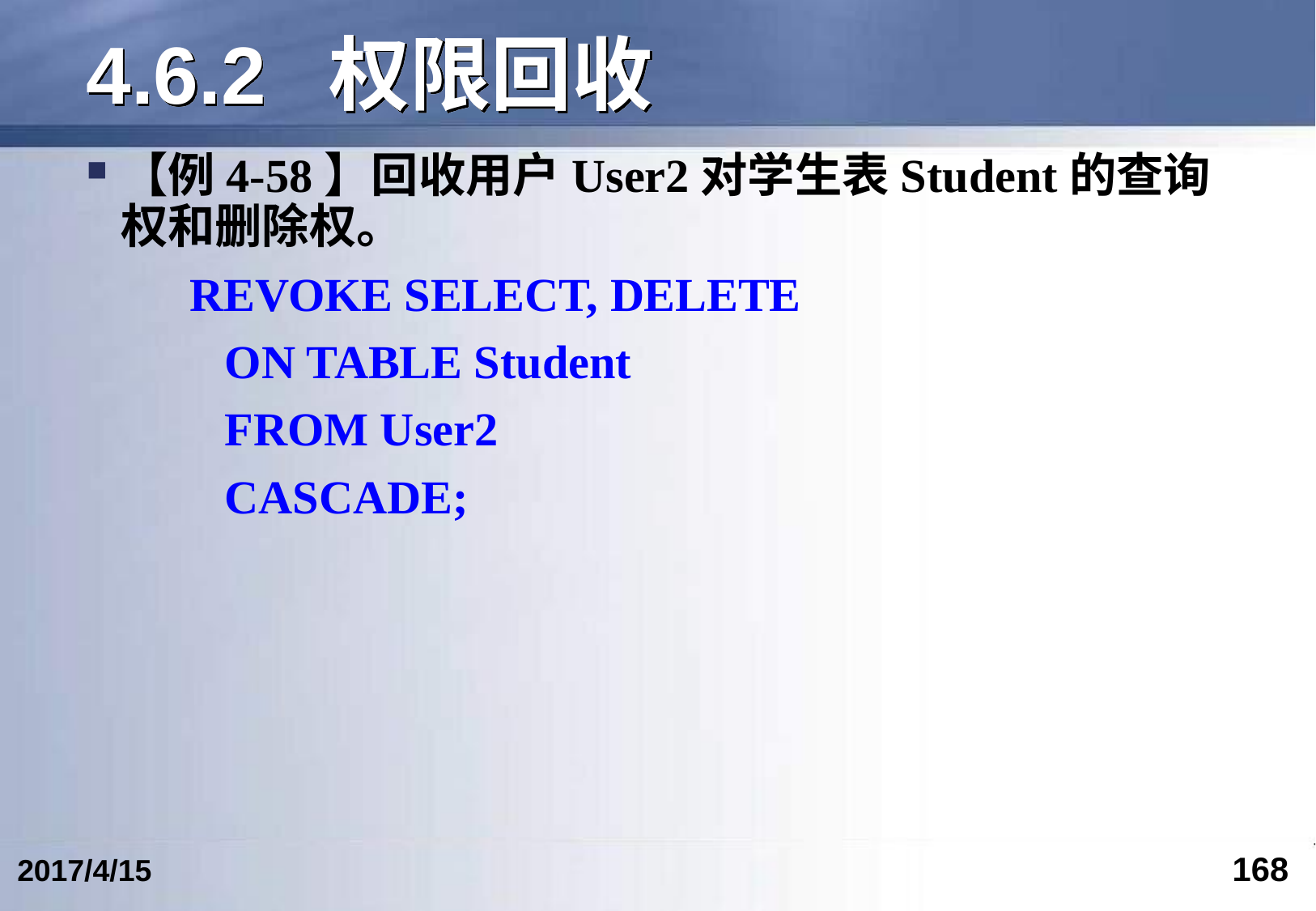

# 4.6.2	权限回收
【例4-58】回收用户User2对学生表Student的查询权和删除权。
REVOKE SELECT, DELETE
   ON TABLE Student
   FROM User2
   CASCADE;
168
2017/4/15